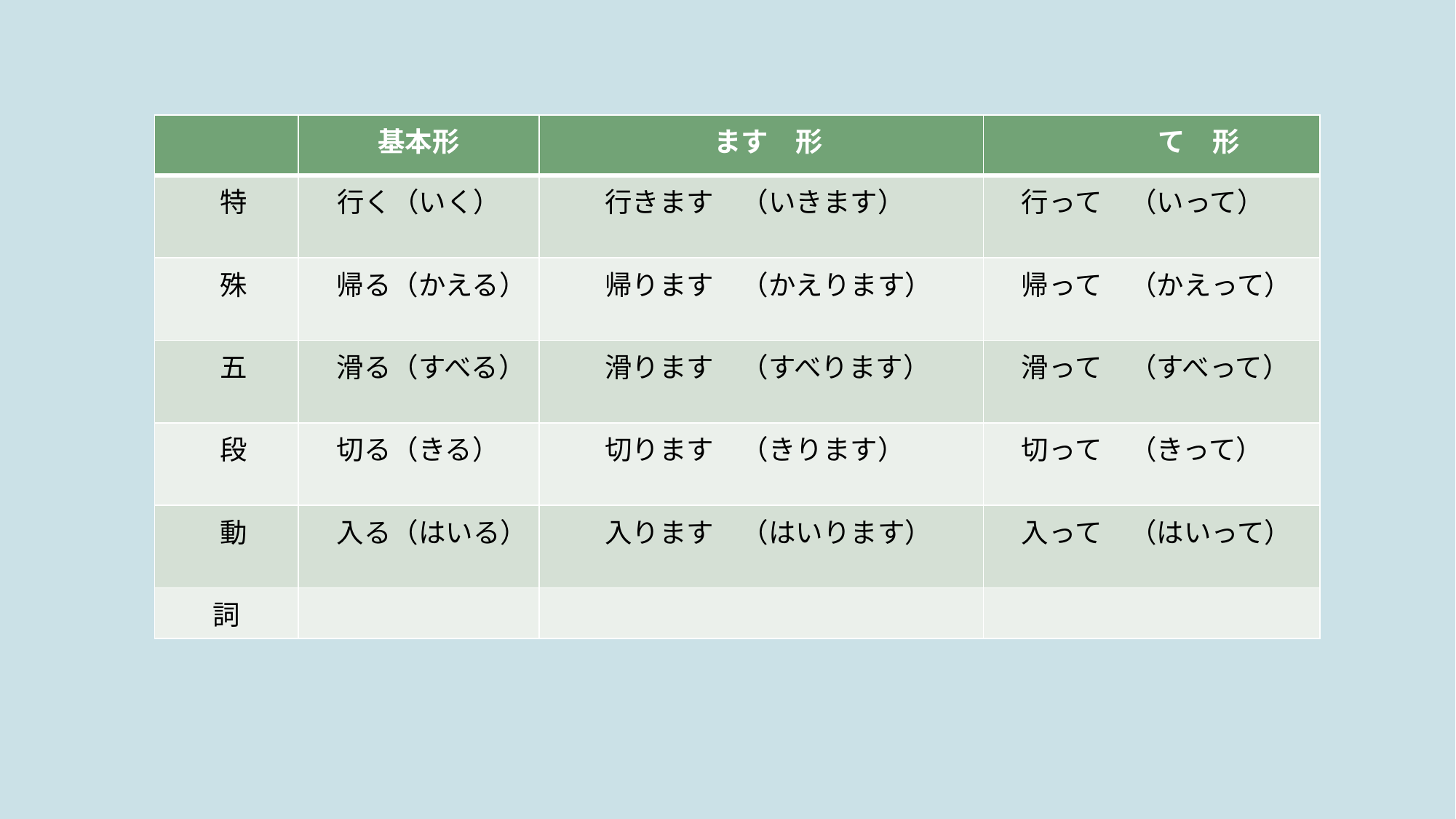

|  | 基本形 | ます　形 | て　形 |
| --- | --- | --- | --- |
| 特 | 行く（いく） | 行きます　（いきます） | 行って　（いって） |
| 殊 | 帰る（かえる） | 帰ります　（かえります） | 帰って　（かえって） |
| 五 | 滑る（すべる） | 滑ります　（すべります） | 滑って　（すべって） |
| 段 | 切る（きる） | 切ります　（きります） | 切って　（きって） |
| 動 | 入る（はいる） | 入ります　（はいります） | 入って　（はいって） |
| 詞 |  |  |  |